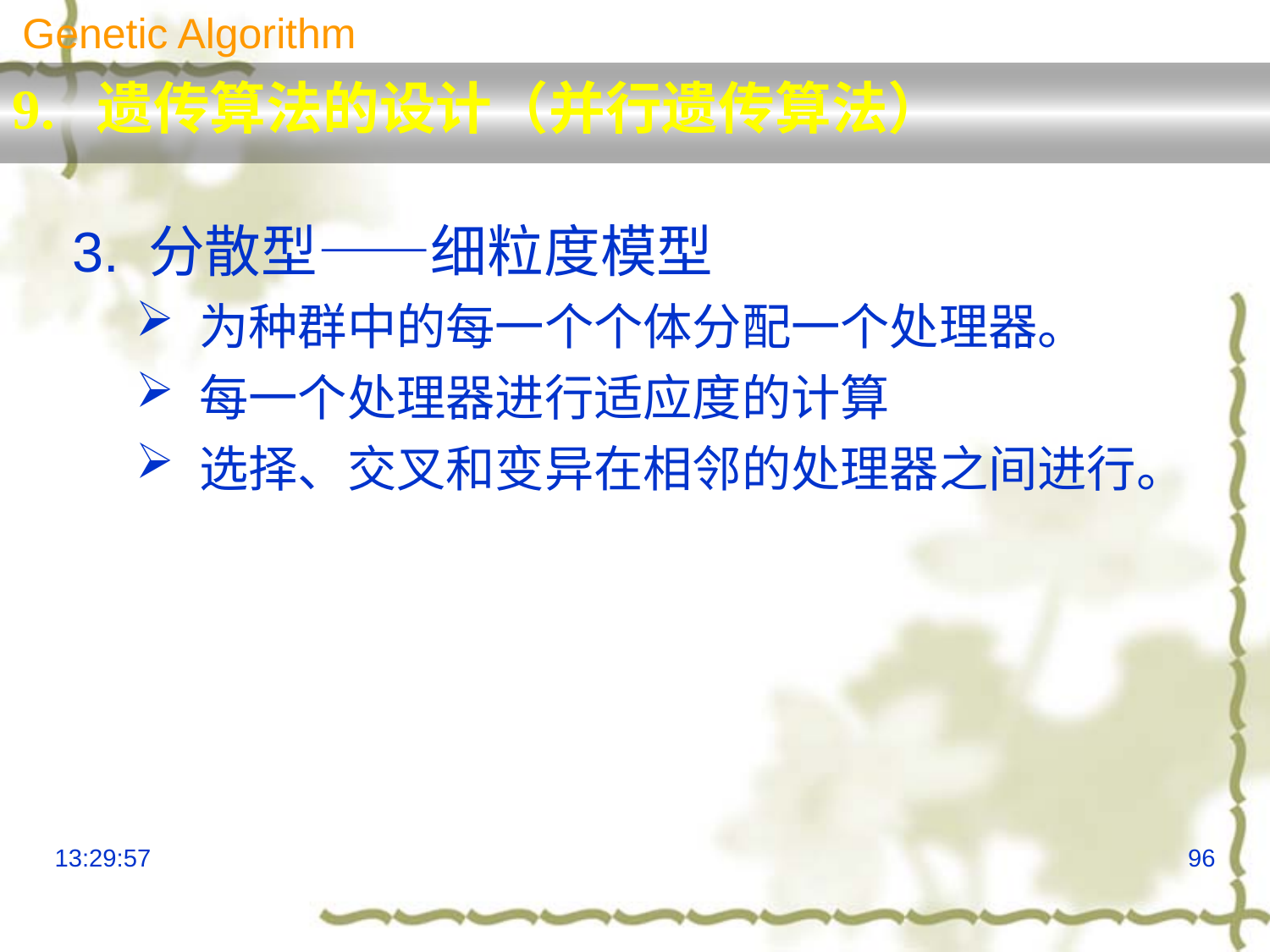

Genetic Algorithm
9.  遗传算法的设计（并行遗传算法）
3. 分散型——细粒度模型
为种群中的每一个个体分配一个处理器。
每一个处理器进行适应度的计算
选择、交叉和变异在相邻的处理器之间进行。
13:29:57
96